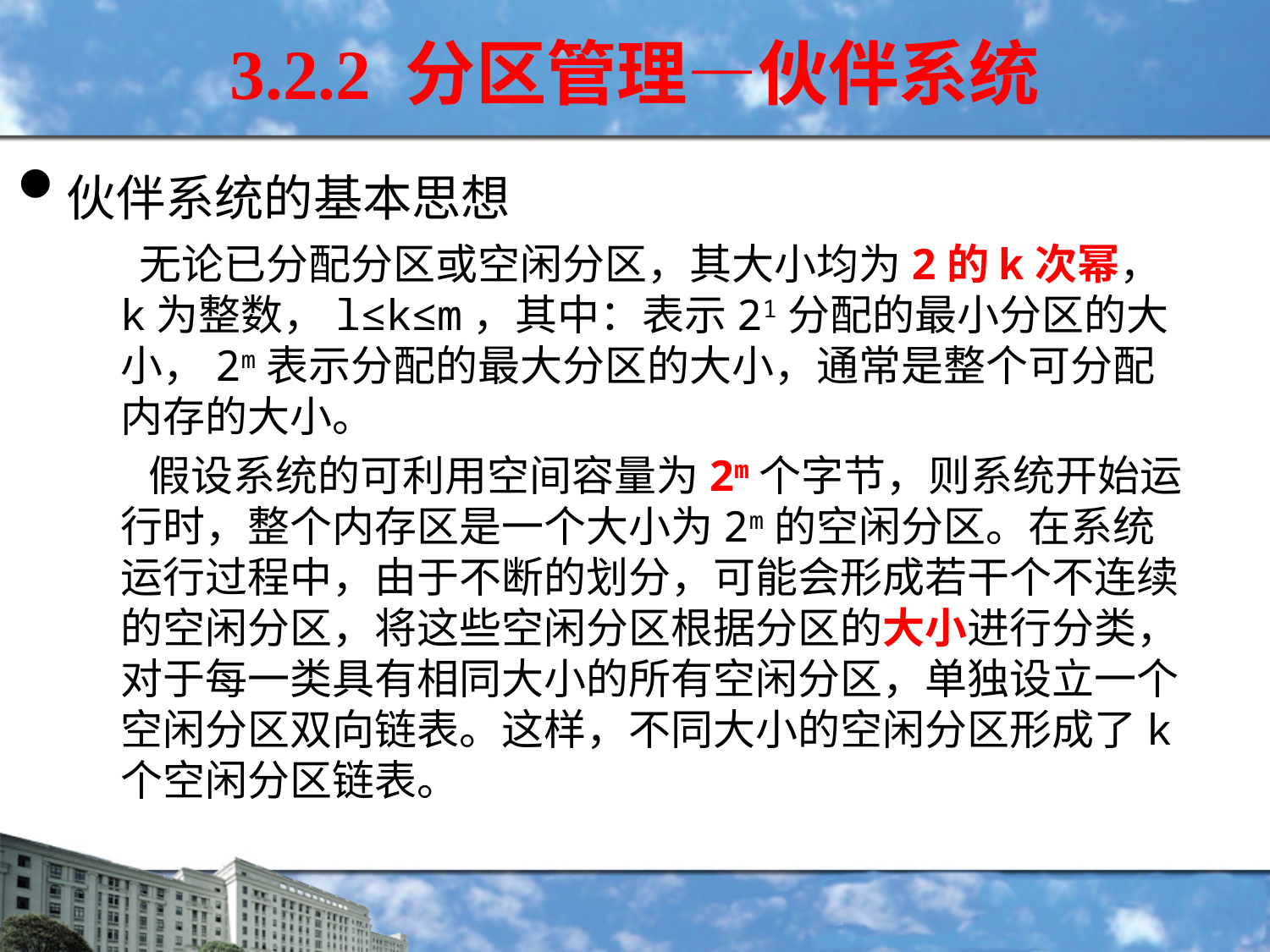

3.2.2 分区管理—伙伴系统
伙伴系统的基本思想
     无论已分配分区或空闲分区，其大小均为2的k次幂，k为整数，l≤k≤m，其中：表示21分配的最小分区的大小，2m表示分配的最大分区的大小，通常是整个可分配内存的大小。
      假设系统的可利用空间容量为2m个字节，则系统开始运行时，整个内存区是一个大小为2m的空闲分区。在系统运行过程中，由于不断的划分，可能会形成若干个不连续的空闲分区，将这些空闲分区根据分区的大小进行分类，对于每一类具有相同大小的所有空闲分区，单独设立一个空闲分区双向链表。这样，不同大小的空闲分区形成了k个空闲分区链表。